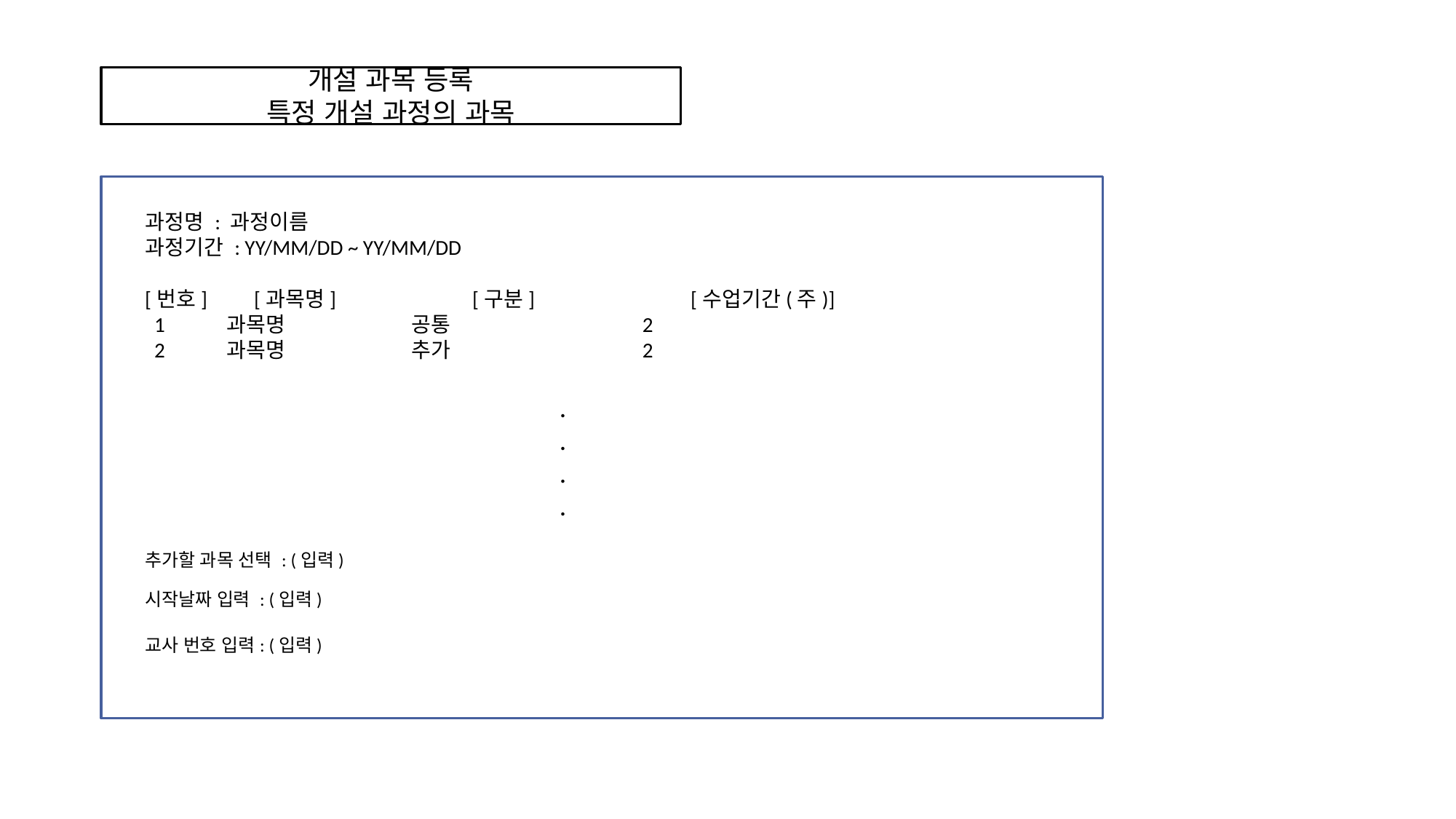

개설 과목 등록
특정 개설 과정의 과목

과정명 : 과정이름
과정기간 : YY/MM/DD ~ YY/MM/DD
[번호]	[과목명]		[구분]		[수업기간(주)]
  1            과목명                     공통                               2
  2            과목명                     추가                               2
.
.
.
.

추가할 과목 선택 : (입력)
시작날짜 입력 : (입력)
교사 번호 입력: (입력)